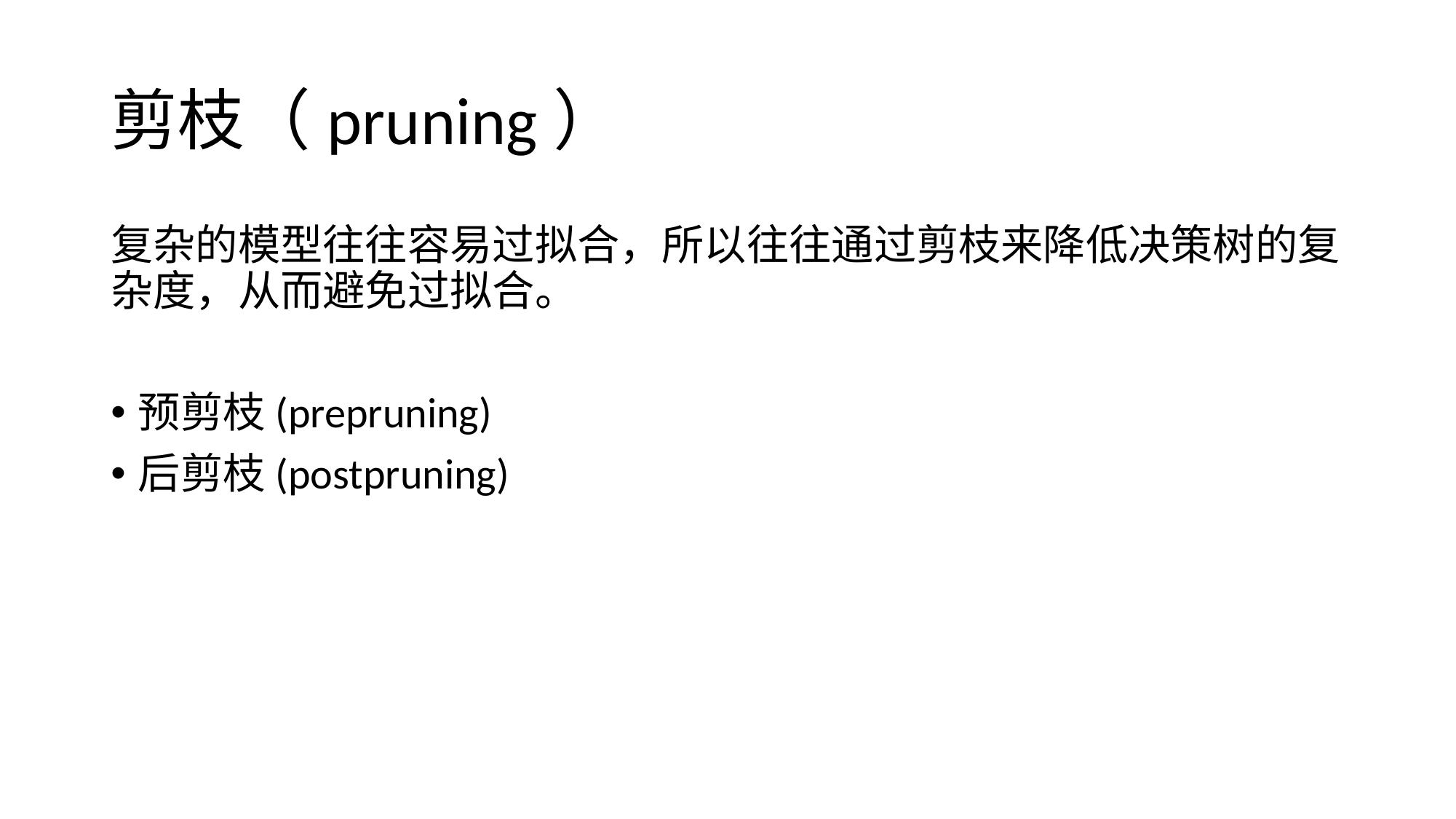

# 剪枝（pruning）
复杂的模型往往容易过拟合，所以往往通过剪枝来降低决策树的复杂度，从而避免过拟合。

预剪枝(prepruning)
后剪枝(postpruning)